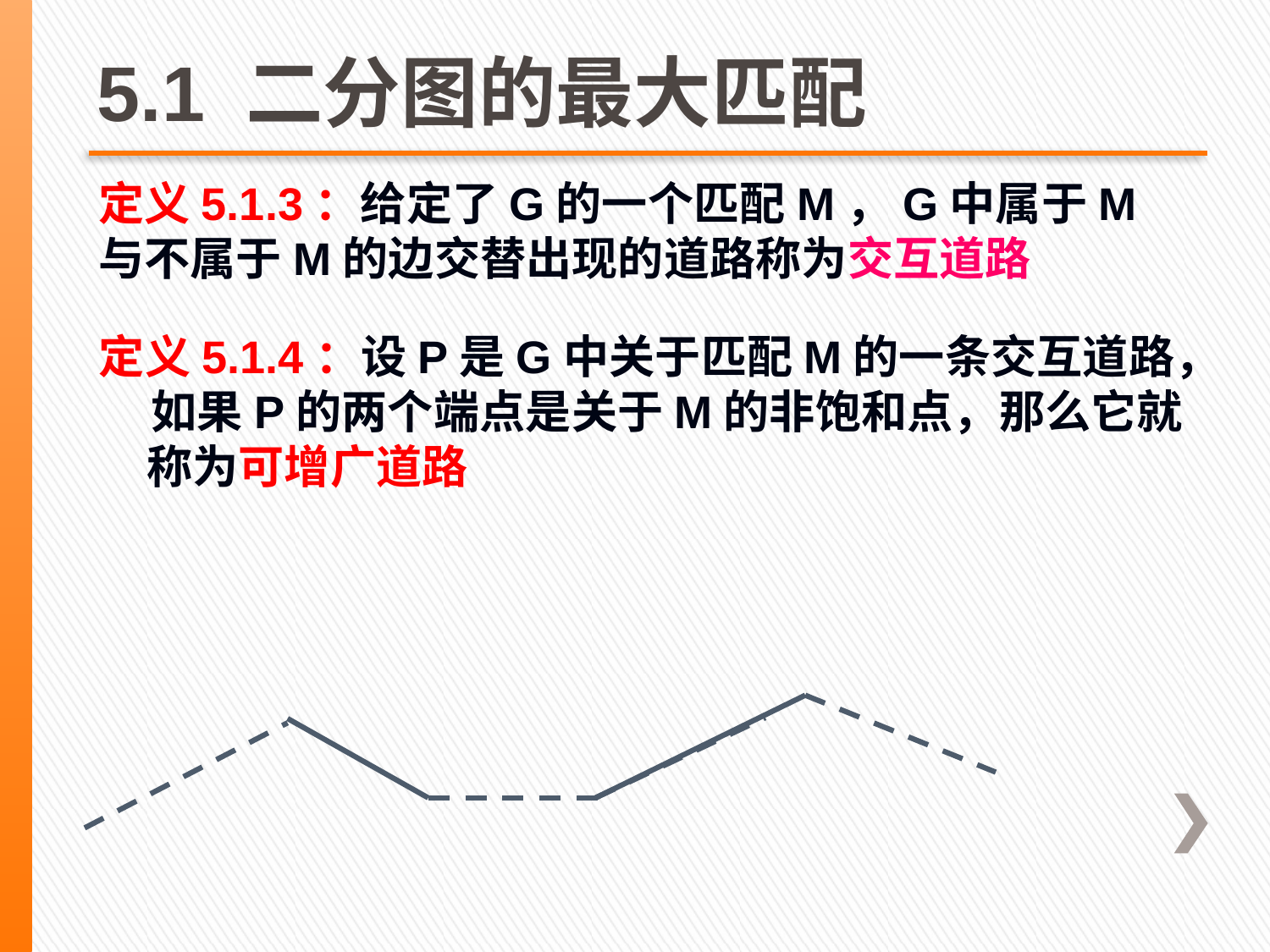

# 5.1 二分图的最大匹配
定义5.1.3：给定了G的一个匹配M，G中属于M与不属于M的边交替出现的道路称为交互道路
定义5.1.4：设P是G中关于匹配M的一条交互道路，
    如果P的两个端点是关于M的非饱和点，那么它就称为可增广道路